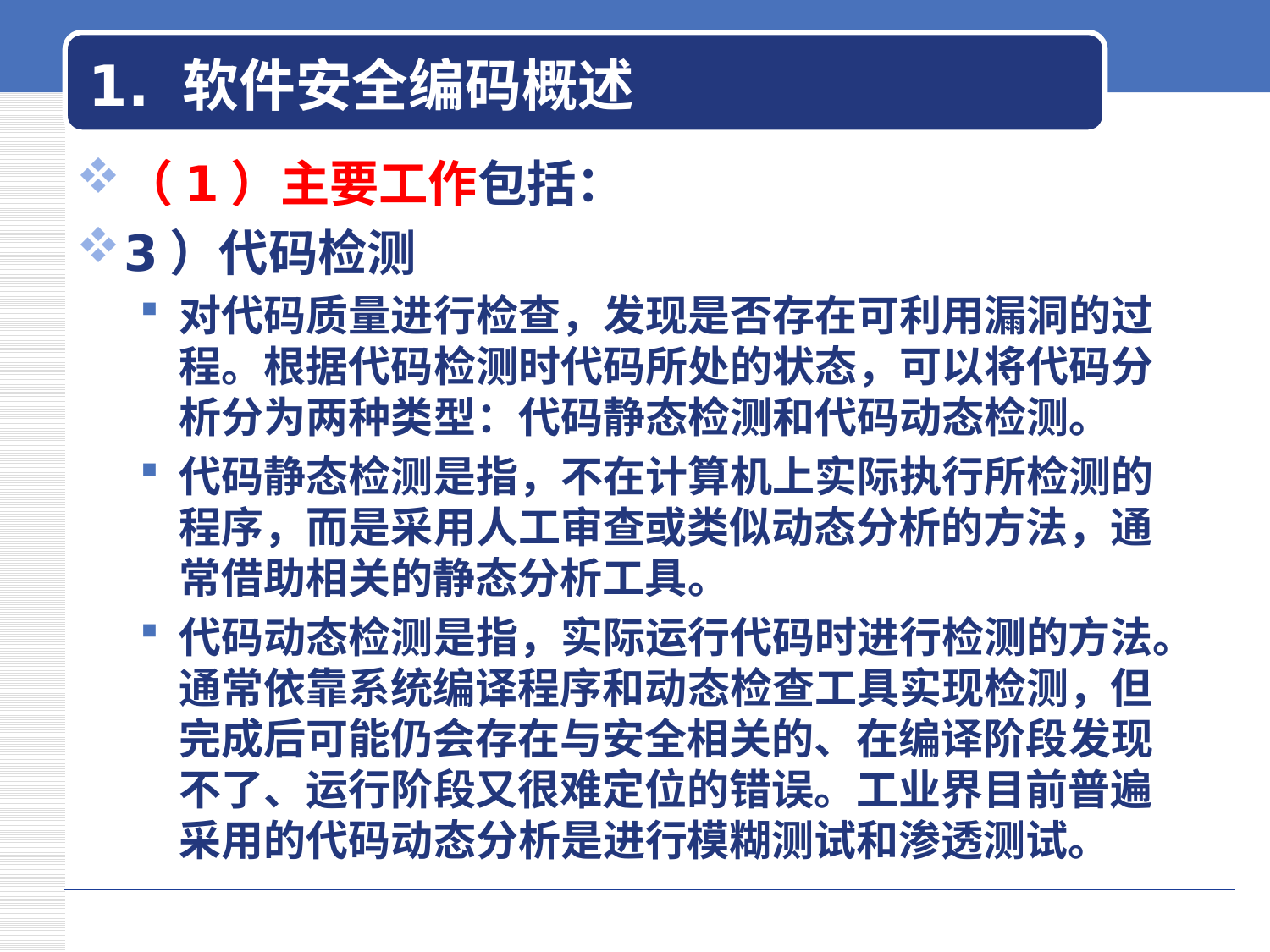

# 1. 软件安全编码概述
（1）主要工作包括：
3）代码检测
对代码质量进行检查，发现是否存在可利用漏洞的过程。根据代码检测时代码所处的状态，可以将代码分析分为两种类型：代码静态检测和代码动态检测。
代码静态检测是指，不在计算机上实际执行所检测的程序，而是采用人工审查或类似动态分析的方法，通常借助相关的静态分析工具。
代码动态检测是指，实际运行代码时进行检测的方法。通常依靠系统编译程序和动态检查工具实现检测，但完成后可能仍会存在与安全相关的、在编译阶段发现不了、运行阶段又很难定位的错误。工业界目前普遍采用的代码动态分析是进行模糊测试和渗透测试。